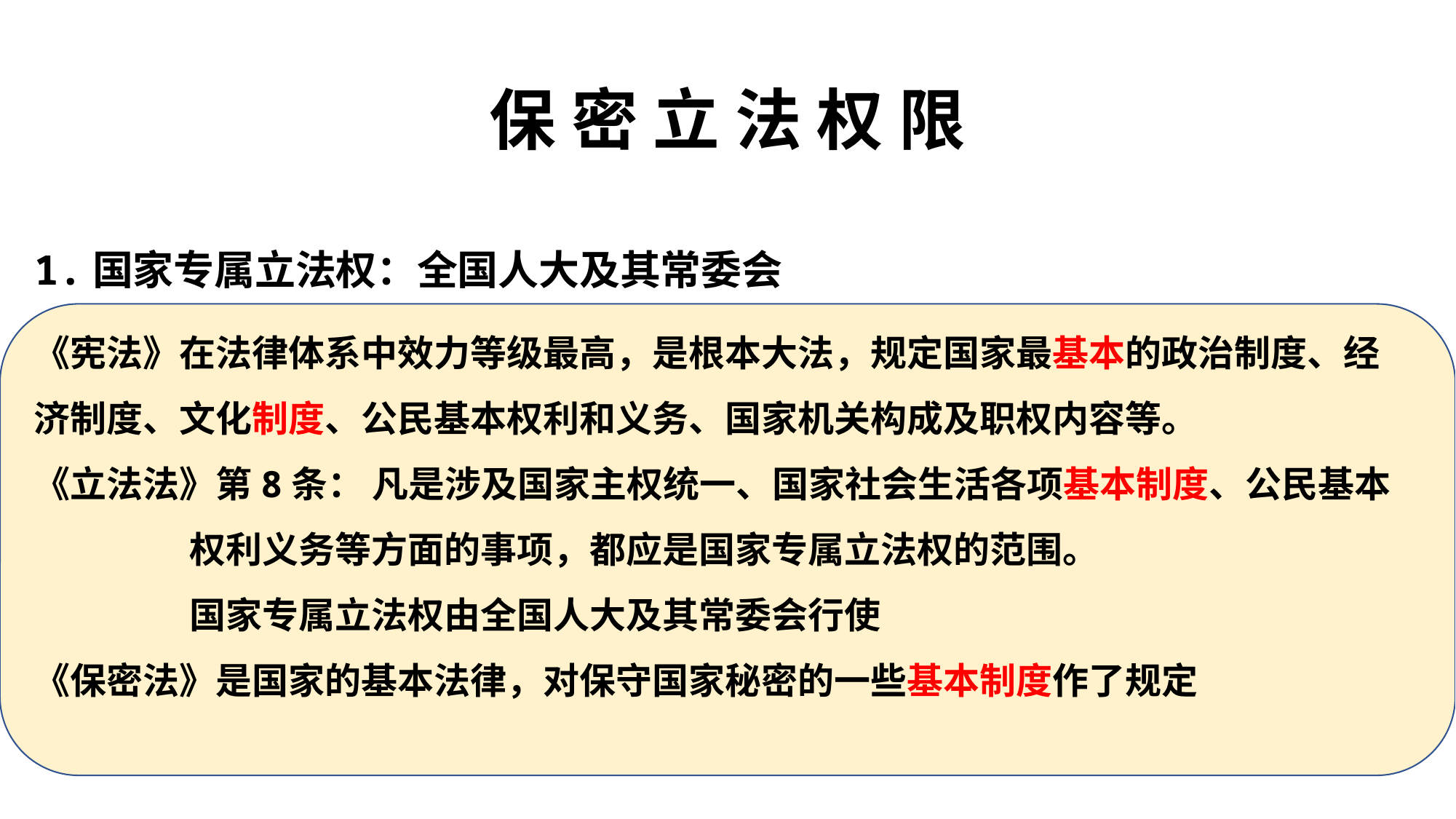

# 保 密 立 法 权 限
1.国家专属立法权：全国人大及其常委会
2.国务院立法权力
3.国家保密局及其他国务院所属机关立法权力
4.地方权力机关、行政机关的立法权
  (1)省、自治区、直辖市的人民代表大会及其常务委员会 地方性保密法规
  (2)较大的市的人民代表大会及其常务委员会           地方性保密法规
  (3)省、自治区、直辖市和较大的市的人民政府         保密规章

《宪法》在法律体系中效力等级最高，是根本大法，规定国家最基本的政治制度、经    济制度、文化制度、公民基本权利和义务、国家机关构成及职权内容等。
《立法法》第8条： 凡是涉及国家主权统一、国家社会生活各项基本制度、公民基本
                  权利义务等方面的事项，都应是国家专属立法权的范围。
                  国家专属立法权由全国人大及其常委会行使
《保密法》是国家的基本法律，对保守国家秘密的一些基本制度作了规定